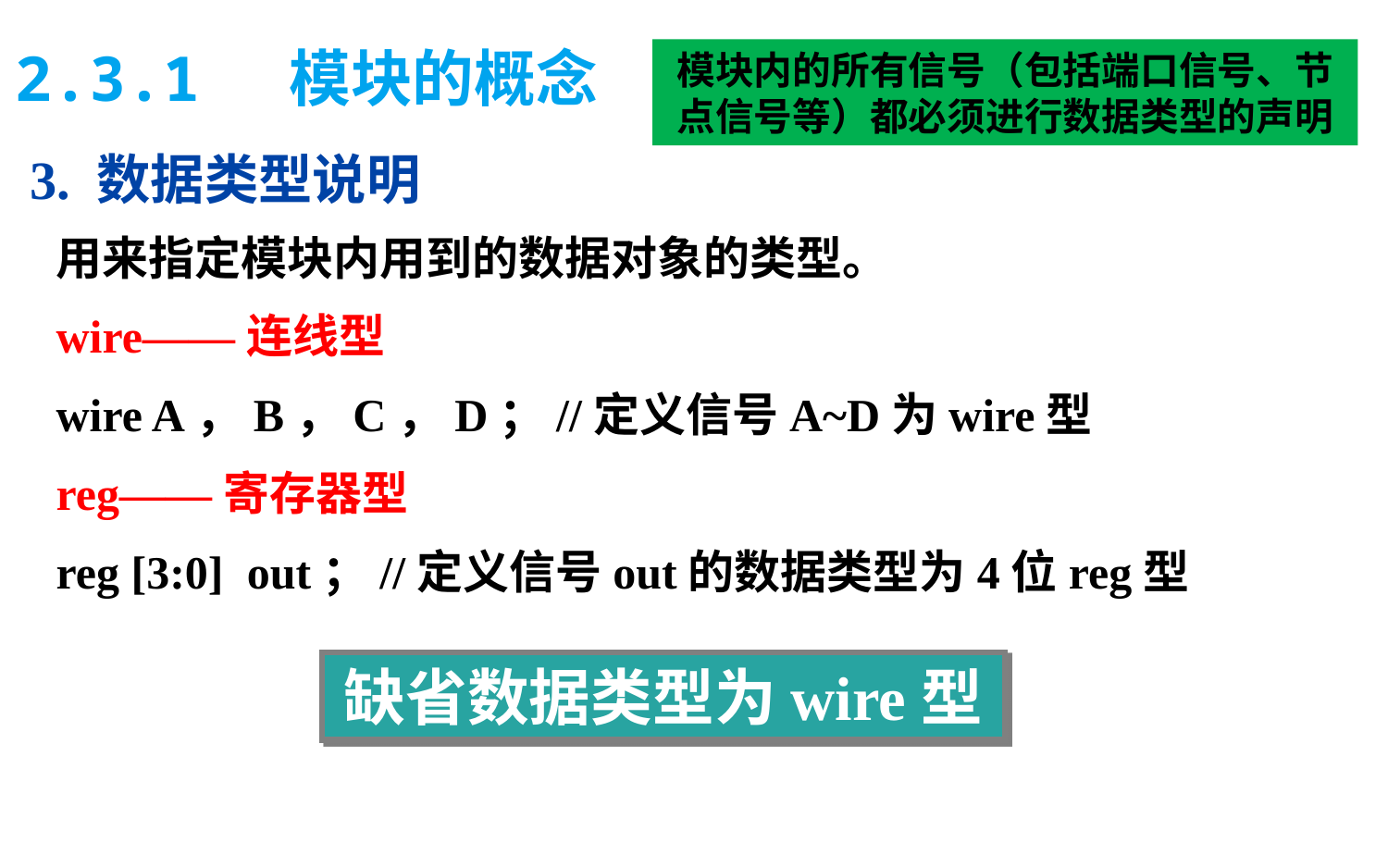

2.3.1  模块的概念
模块内的所有信号（包括端口信号、节点信号等）都必须进行数据类型的声明
3. 数据类型说明
用来指定模块内用到的数据对象的类型。
wire——连线型
wire A，B，C，D；//定义信号A~D为wire型
reg——寄存器型
reg [3:0]  out；//定义信号out的数据类型为4位reg型
缺省数据类型为wire型